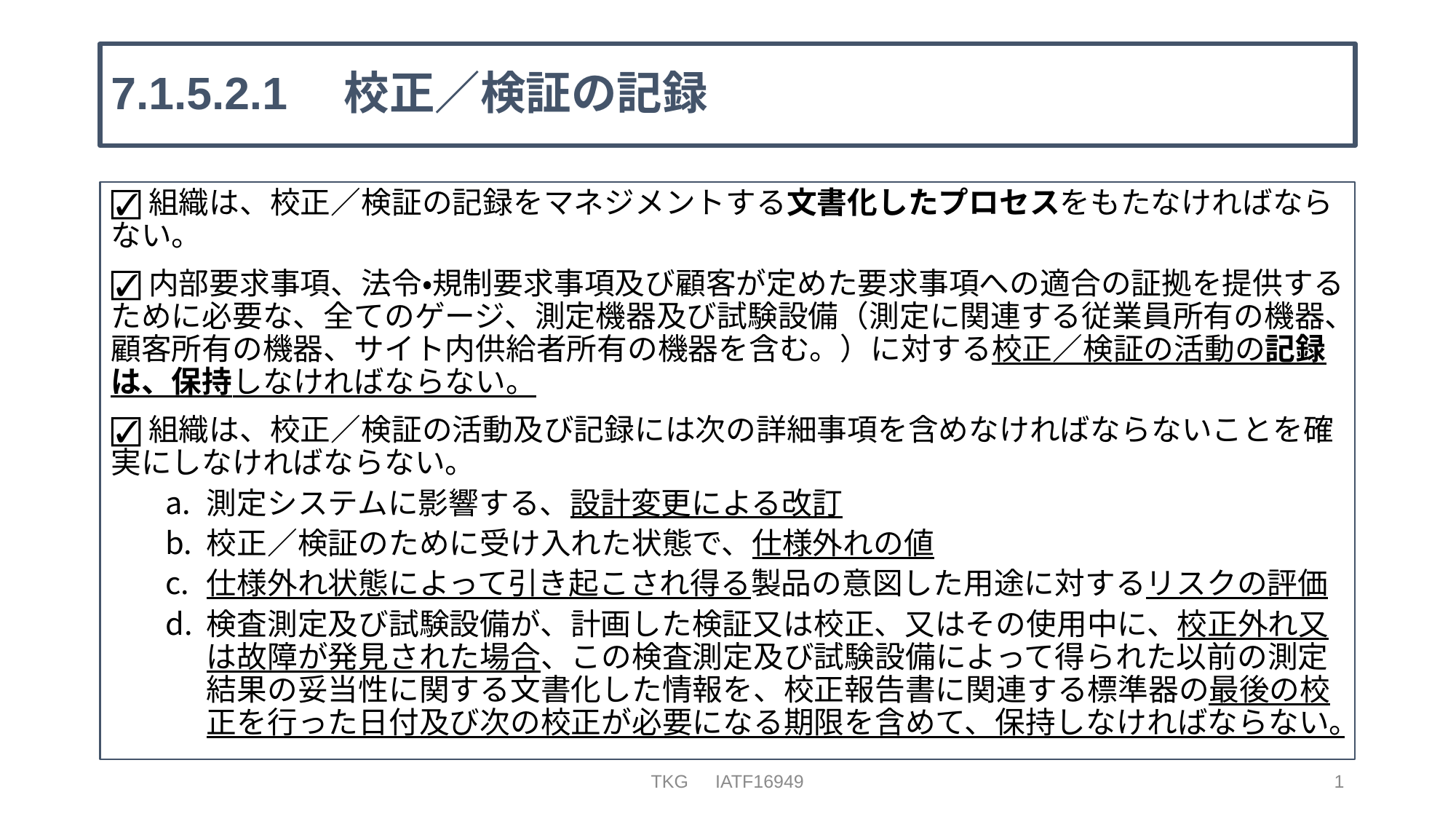

# 7.1.5.2.1　校正／検証の記録
☑組織は、校正／検証の記録をマネジメントする文書化したプロセスをもたなければならない。
☑内部要求事項、法令・規制要求事項及び顧客が定めた要求事項への適合の証拠を提供するために必要な、全てのゲージ、測定機器及び試験設備（測定に関連する従業員所有の機器、顧客所有の機器、サイト内供給者所有の機器を含む。）に対する校正／検証の活動の記録は、保持しなければならない。
☑組織は、校正／検証の活動及び記録には次の詳細事項を含めなければならないことを確実にしなければならない。
測定システムに影響する、設計変更による改訂
校正／検証のために受け入れた状態で、仕様外れの値
仕様外れ状態によって引き起こされ得る製品の意図した用途に対するリスクの評価
検査測定及び試験設備が、計画した検証又は校正、又はその使用中に、校正外れ又は故障が発見された場合、この検査測定及び試験設備によって得られた以前の測定結果の妥当性に関する文書化した情報を、校正報告書に関連する標準器の最後の校正を行った日付及び次の校正が必要になる期限を含めて、保持しなければならない。

TKG　IATF16949
1